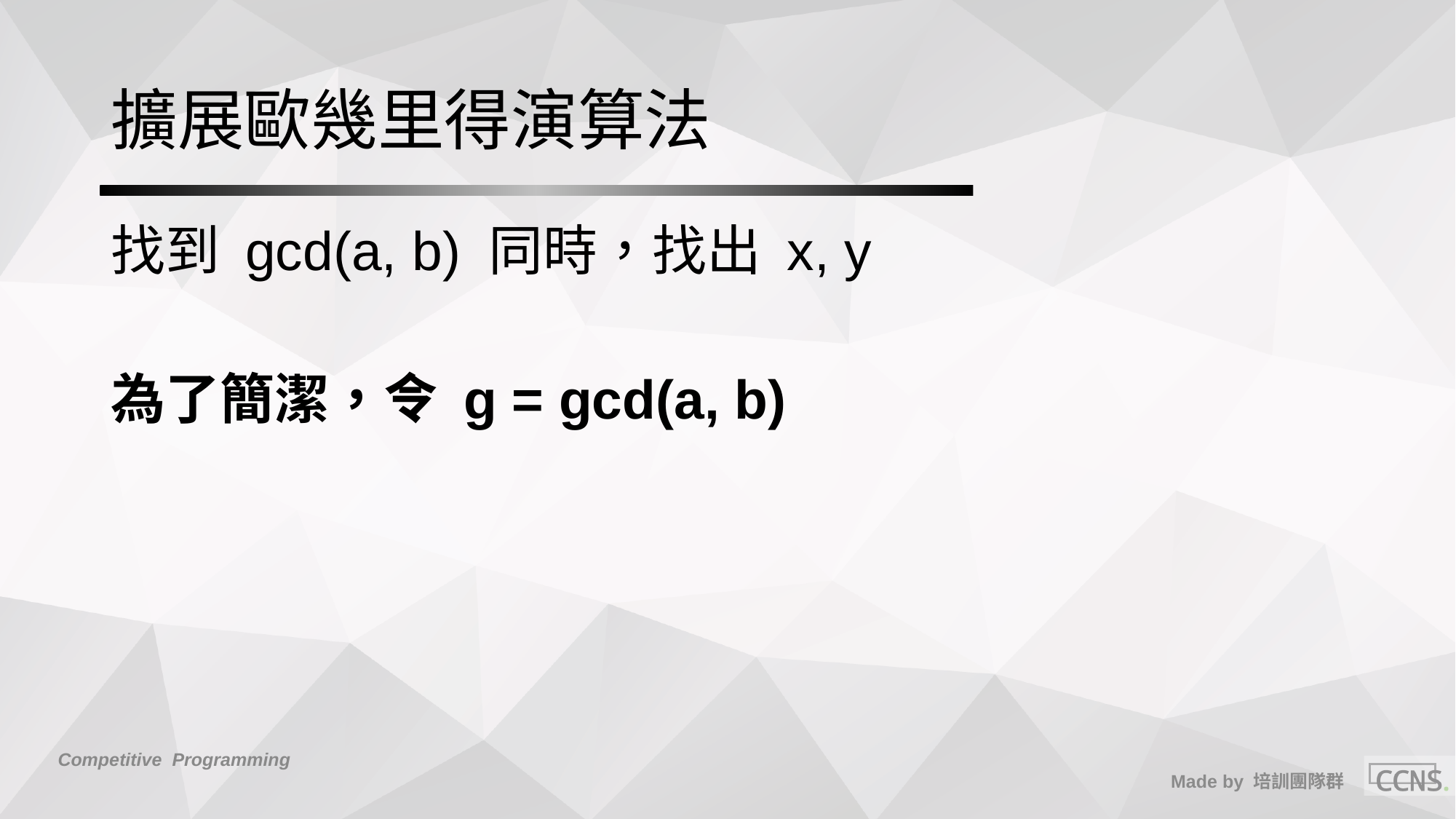

# 擴展歐幾里得演算法
找到 gcd(a, b) 同時，找出 x, y

為了簡潔，令 g = gcd(a, b)